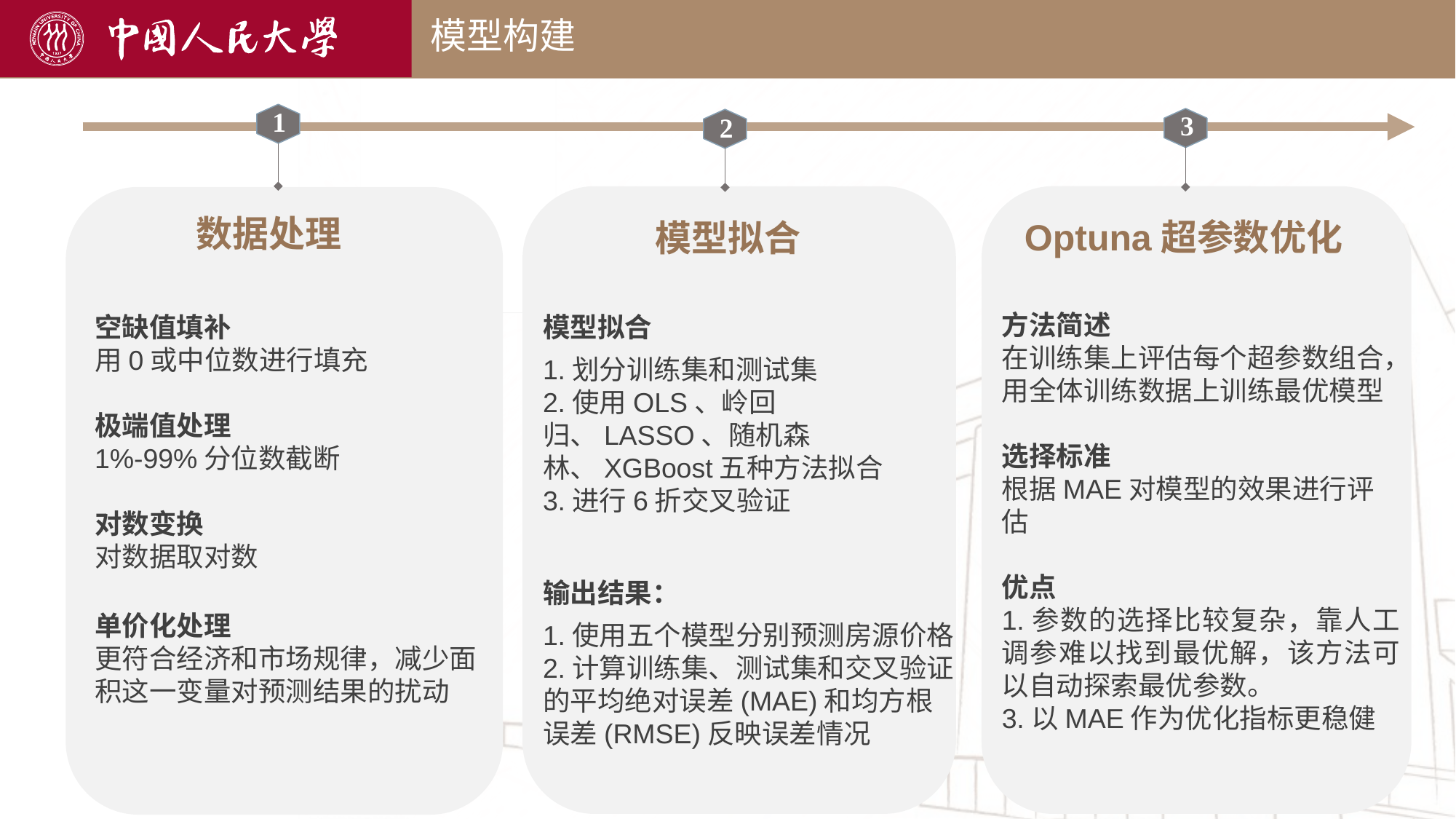

减免东北部投资者所得税并要求再投资当地
模型构建

1

3
2

数据处理
Optuna超参数优化
模型拟合
方法简述
在训练集上评估每个超参数组合，用全体训练数据上训练最优模型

选择标准
根据MAE对模型的效果进行评估

优点
1.参数的选择比较复杂，靠人工调参难以找到最优解，该方法可以自动探索最优参数。
3.以MAE作为优化指标更稳健

空缺值填补
用0或中位数进行填充

极端值处理
1%-99%分位数截断

对数变换
对数据取对数

单价化处理
更符合经济和市场规律，减少面积这一变量对预测结果的扰动
模型拟合
1.划分训练集和测试集
2.使用OLS、岭回归、LASSO、随机森林、XGBoost五种方法拟合
3.进行6折交叉验证

输出结果：
1.使用五个模型分别预测房源价格
2.计算训练集、测试集和交叉验证的平均绝对误差(MAE)和均方根误差(RMSE)反映误差情况